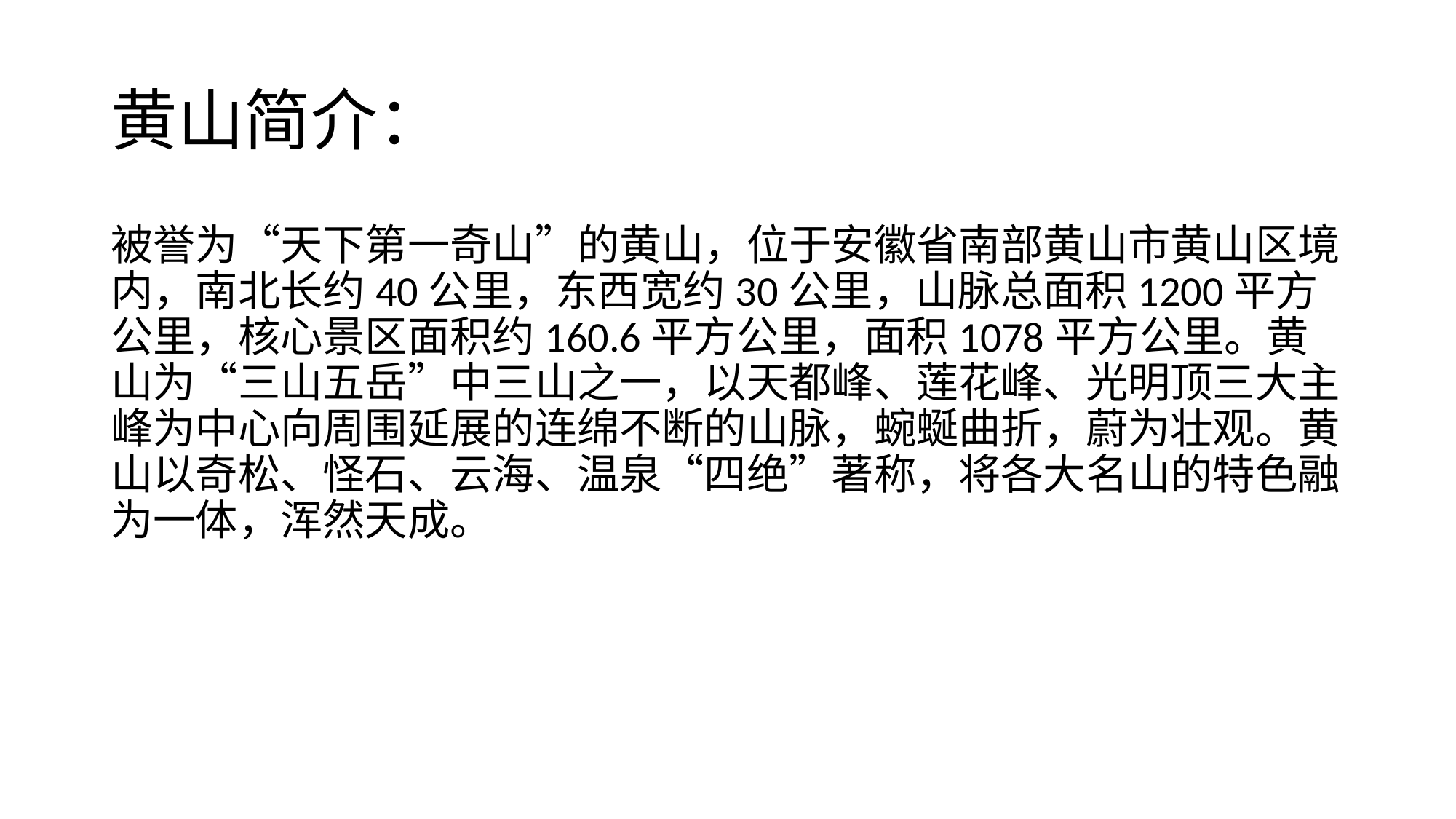

# 黄山简介：
被誉为“天下第一奇山”的黄山，位于安徽省南部黄山市黄山区境内，南北长约40公里，东西宽约30公里，山脉总面积1200平方公里，核心景区面积约160.6平方公里，面积1078平方公里。黄山为“三山五岳”中三山之一，以天都峰、莲花峰、光明顶三大主峰为中心向周围延展的连绵不断的山脉，蜿蜒曲折，蔚为壮观。黄山以奇松、怪石、云海、温泉“四绝”著称，将各大名山的特色融为一体，浑然天成。